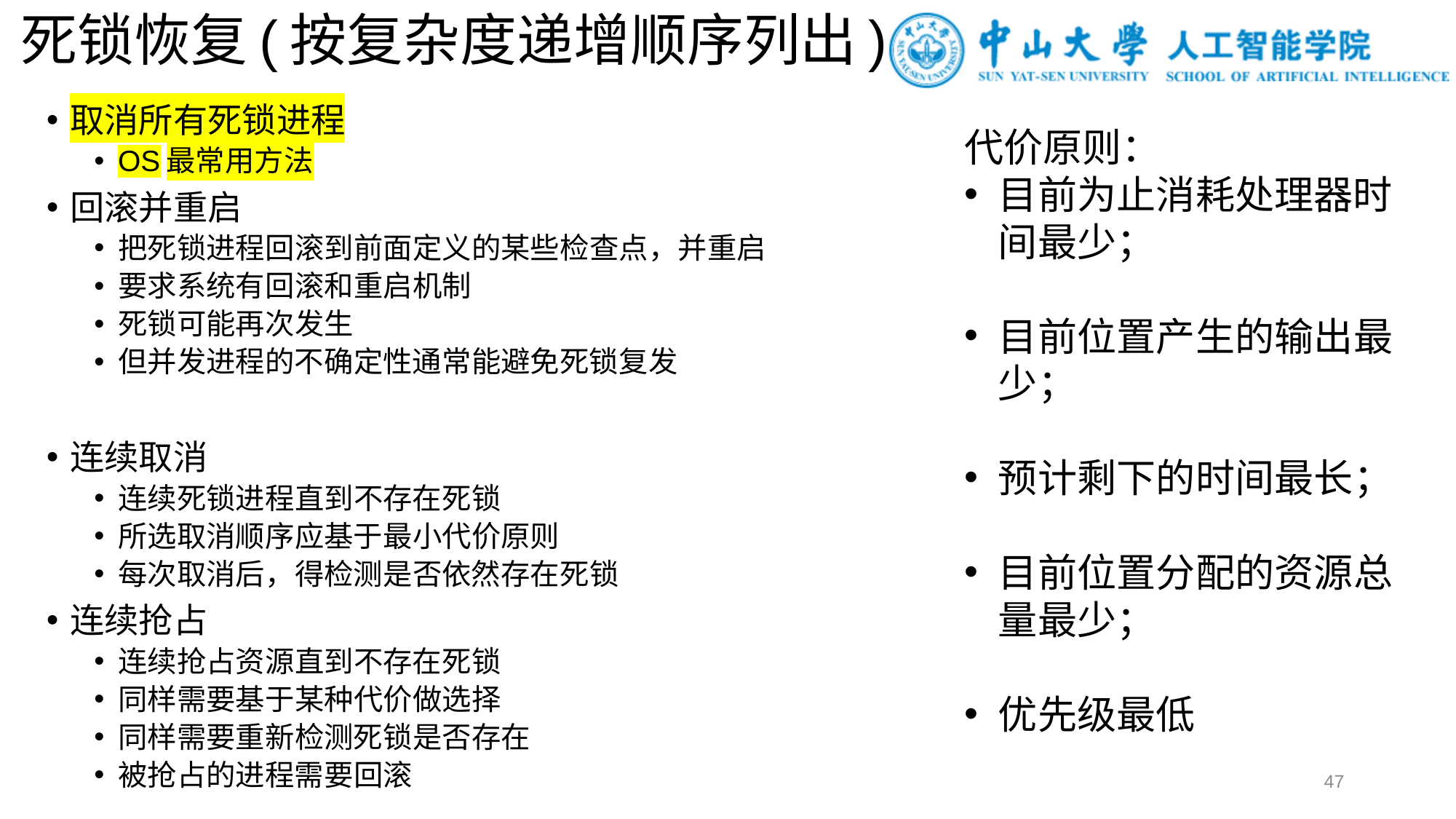

# 死锁恢复(按复杂度递增顺序列出)
取消所有死锁进程
OS最常用方法
回滚并重启
把死锁进程回滚到前面定义的某些检查点，并重启
要求系统有回滚和重启机制
死锁可能再次发生
但并发进程的不确定性通常能避免死锁复发

连续取消
连续死锁进程直到不存在死锁
所选取消顺序应基于最小代价原则
每次取消后，得检测是否依然存在死锁
连续抢占
连续抢占资源直到不存在死锁
同样需要基于某种代价做选择
同样需要重新检测死锁是否存在
被抢占的进程需要回滚
代价原则：
目前为止消耗处理器时间最少；

目前位置产生的输出最少；

预计剩下的时间最长；

目前位置分配的资源总量最少；

优先级最低
47